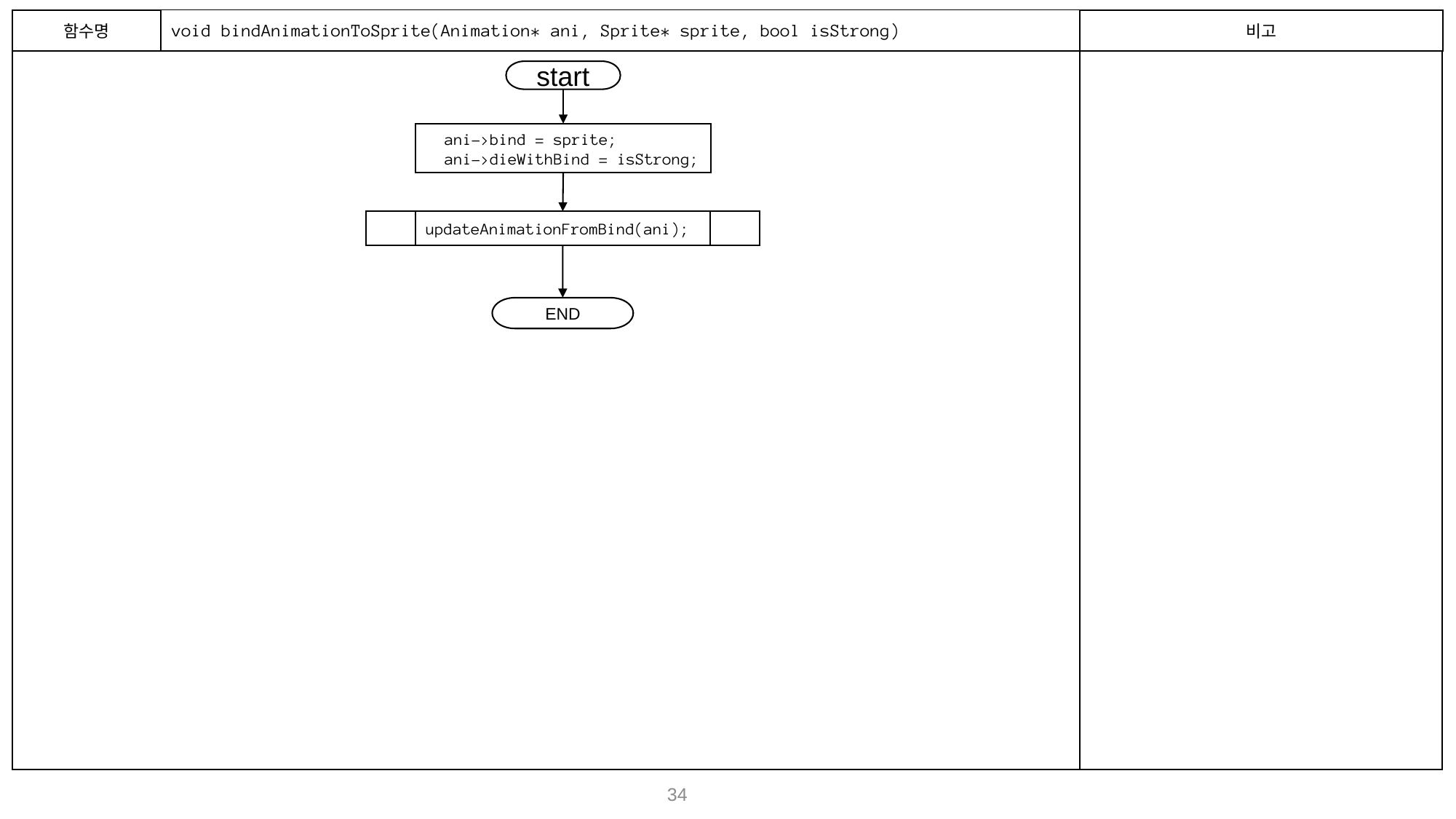

함수명
# void bindAnimationToSprite(Animation* ani, Sprite* sprite, bool isStrong)
비고

start
  ani->bind = sprite;
  ani->dieWithBind = isStrong;
updateAnimationFromBind(ani);
END
34